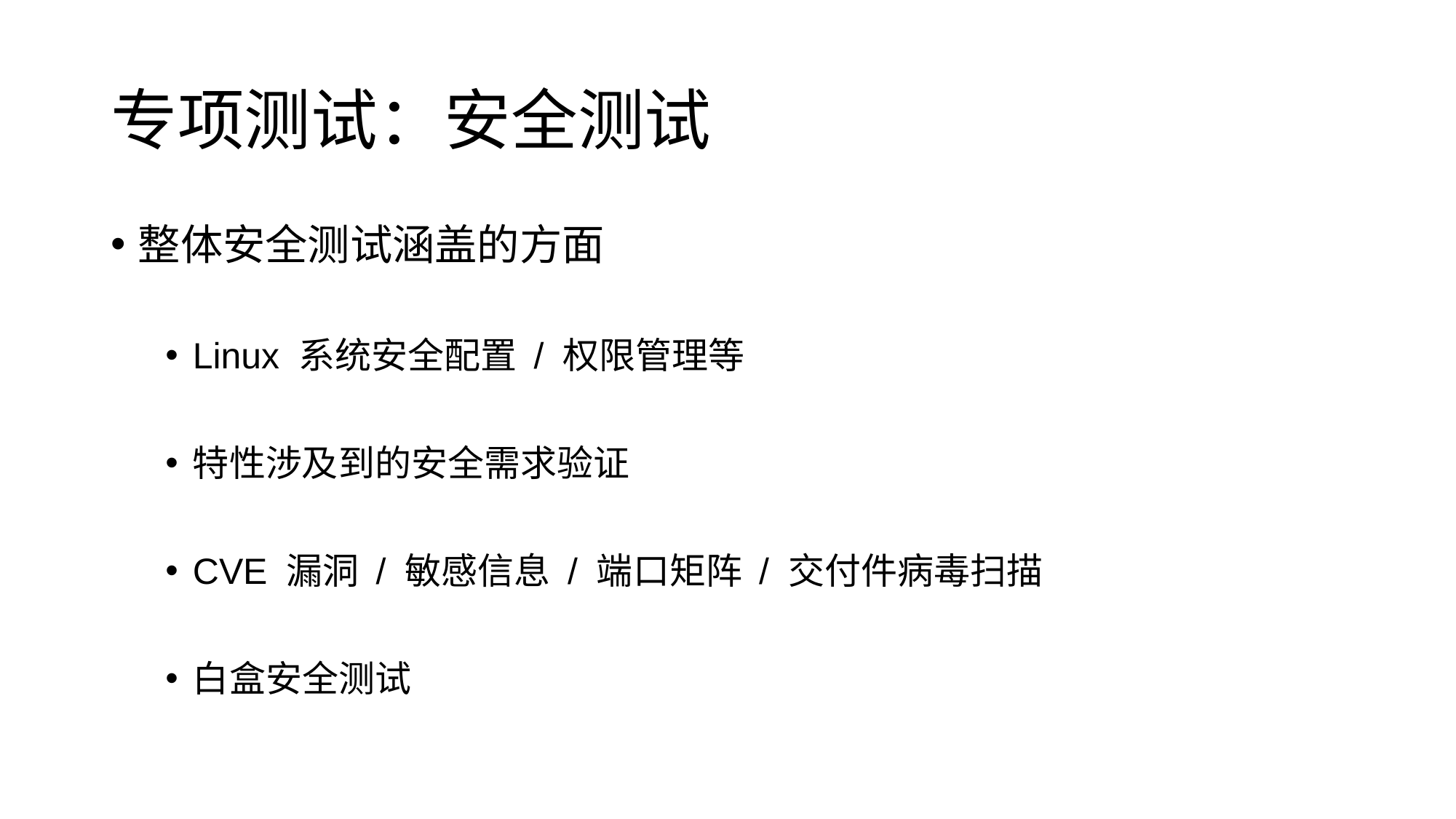

# 专项测试：安全测试
整体安全测试涵盖的方面

Linux 系统安全配置 / 权限管理等

特性涉及到的安全需求验证

CVE 漏洞 / 敏感信息 / 端口矩阵 / 交付件病毒扫描

白盒安全测试